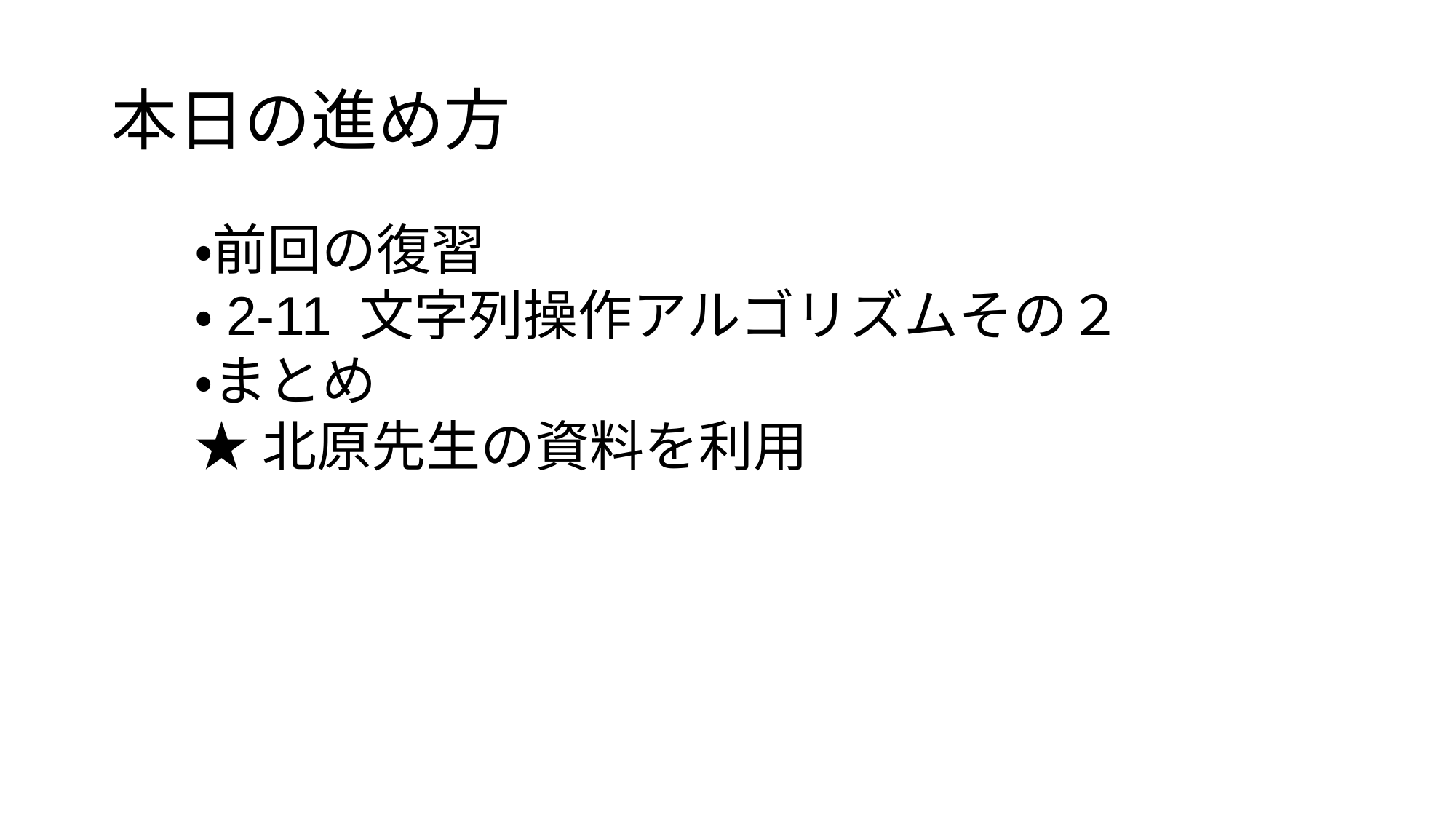

# 本日の進め方
・前回の復習
・2-11 文字列操作アルゴリズムその２
・まとめ
★北原先生の資料を利用